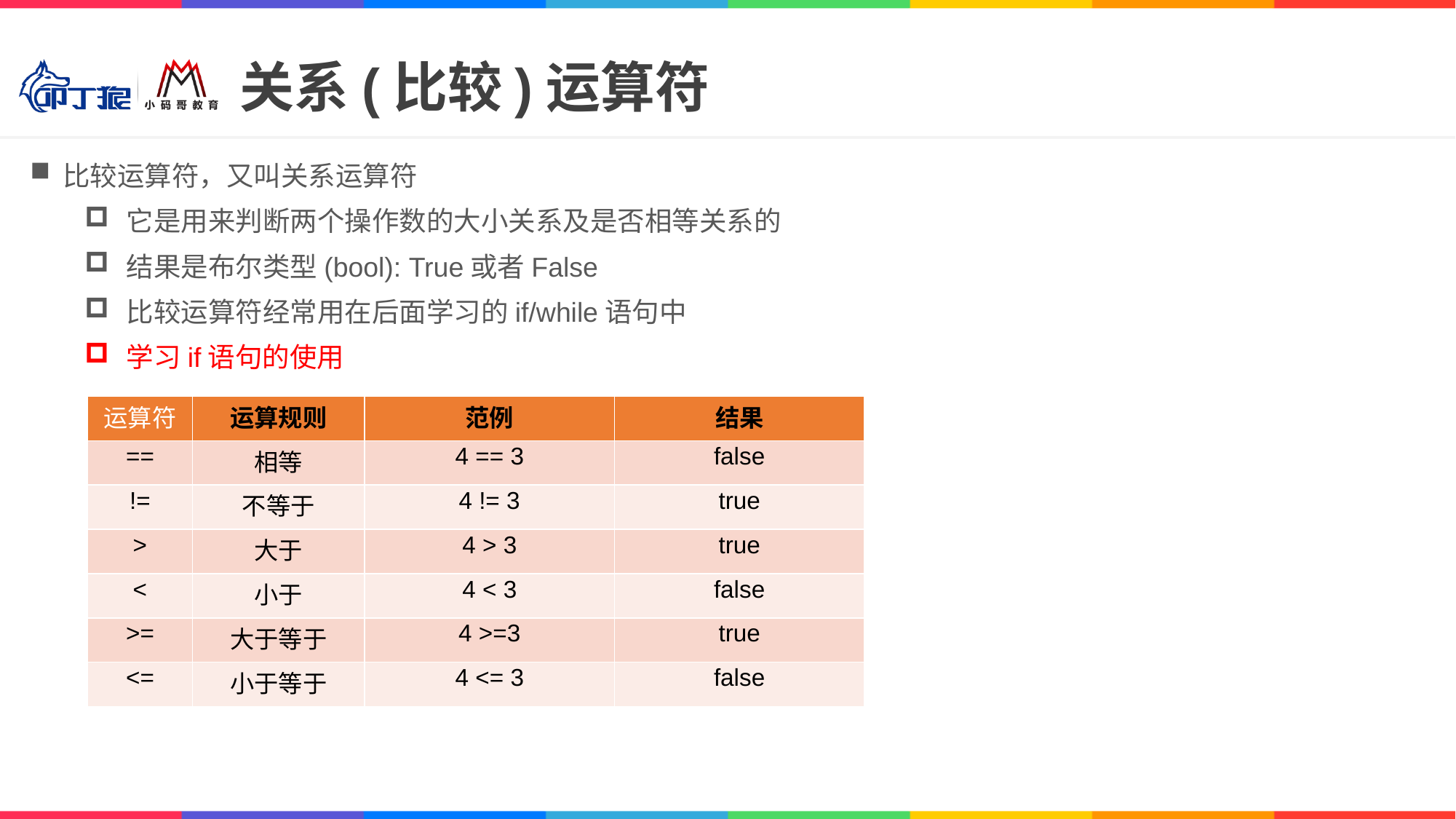

# 关系(比较)运算符
比较运算符，又叫关系运算符
它是用来判断两个操作数的大小关系及是否相等关系的
结果是布尔类型(bool): True或者False
比较运算符经常用在后面学习的if/while语句中
学习if语句的使用

| 运算符 | 运算规则 | 范例 | 结果 |
| --- | --- | --- | --- |
| == | 相等 | 4 == 3 | false |
| != | 不等于 | 4 != 3 | true |
| > | 大于 | 4 > 3 | true |
| < | 小于 | 4 < 3 | false |
| >= | 大于等于 | 4 >=3 | true |
| <= | 小于等于 | 4 <= 3 | false |